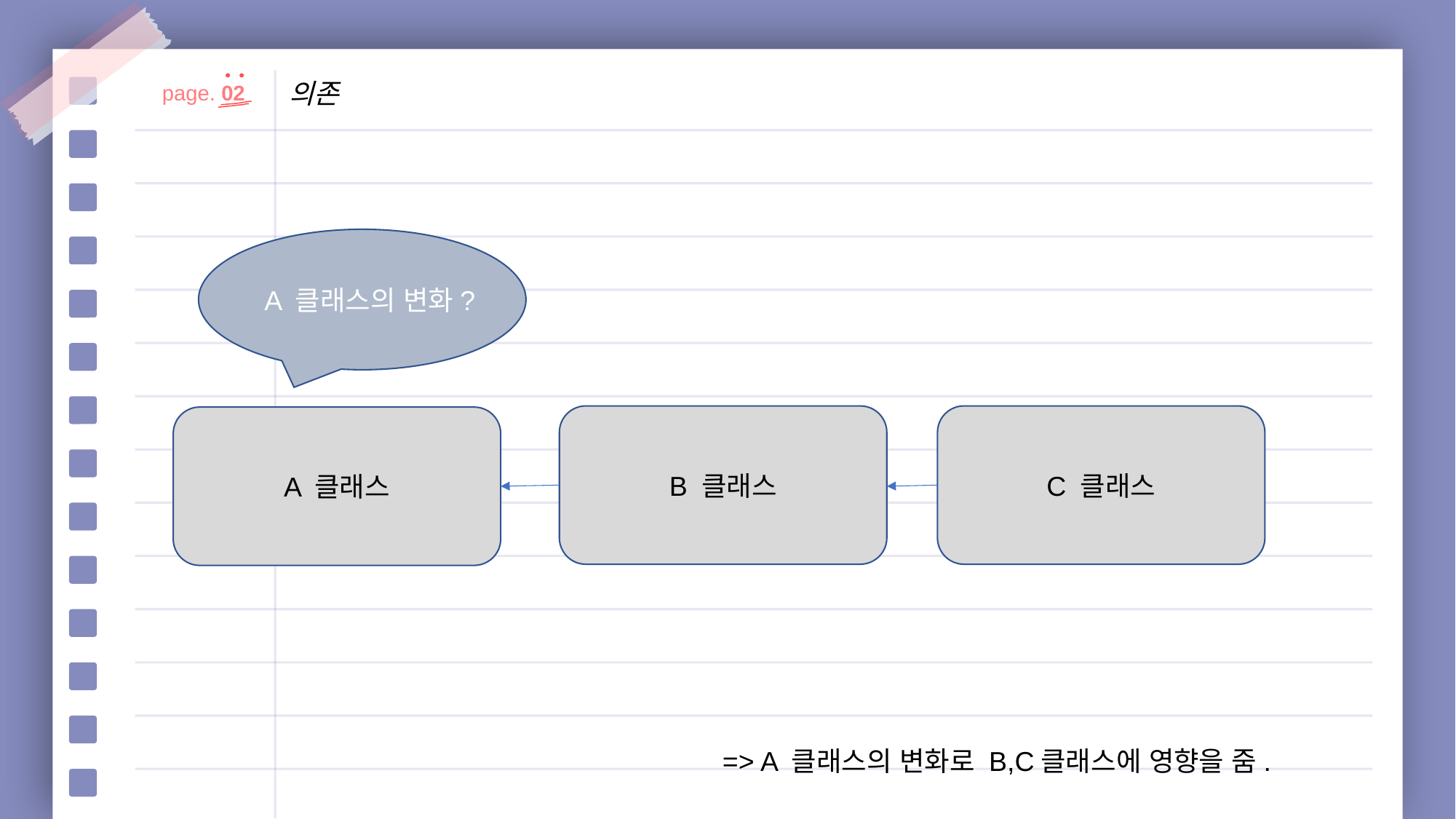

의존

page. 02
A 클래스의 변화?
B 클래스
C 클래스
A 클래스
=> A 클래스의 변화로 B,C클래스에 영향을 줌.